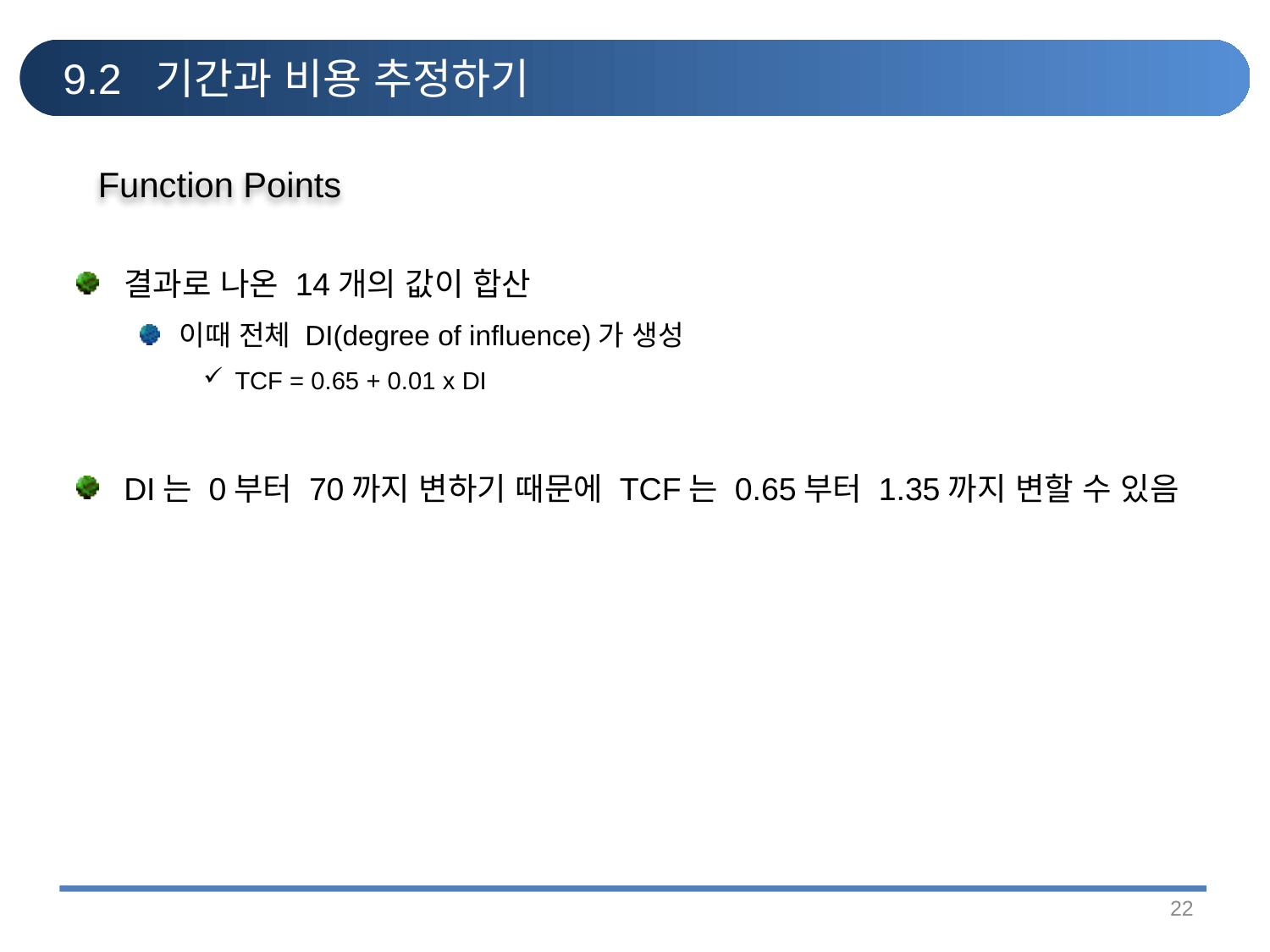

# 9.2  기간과 비용 추정하기
Function Points
결과로 나온 14개의 값이 합산
이때 전체 DI(degree of influence)가 생성
TCF = 0.65 + 0.01 x DI

DI는 0부터 70까지 변하기 때문에 TCF는 0.65부터 1.35까지 변할 수 있음
22